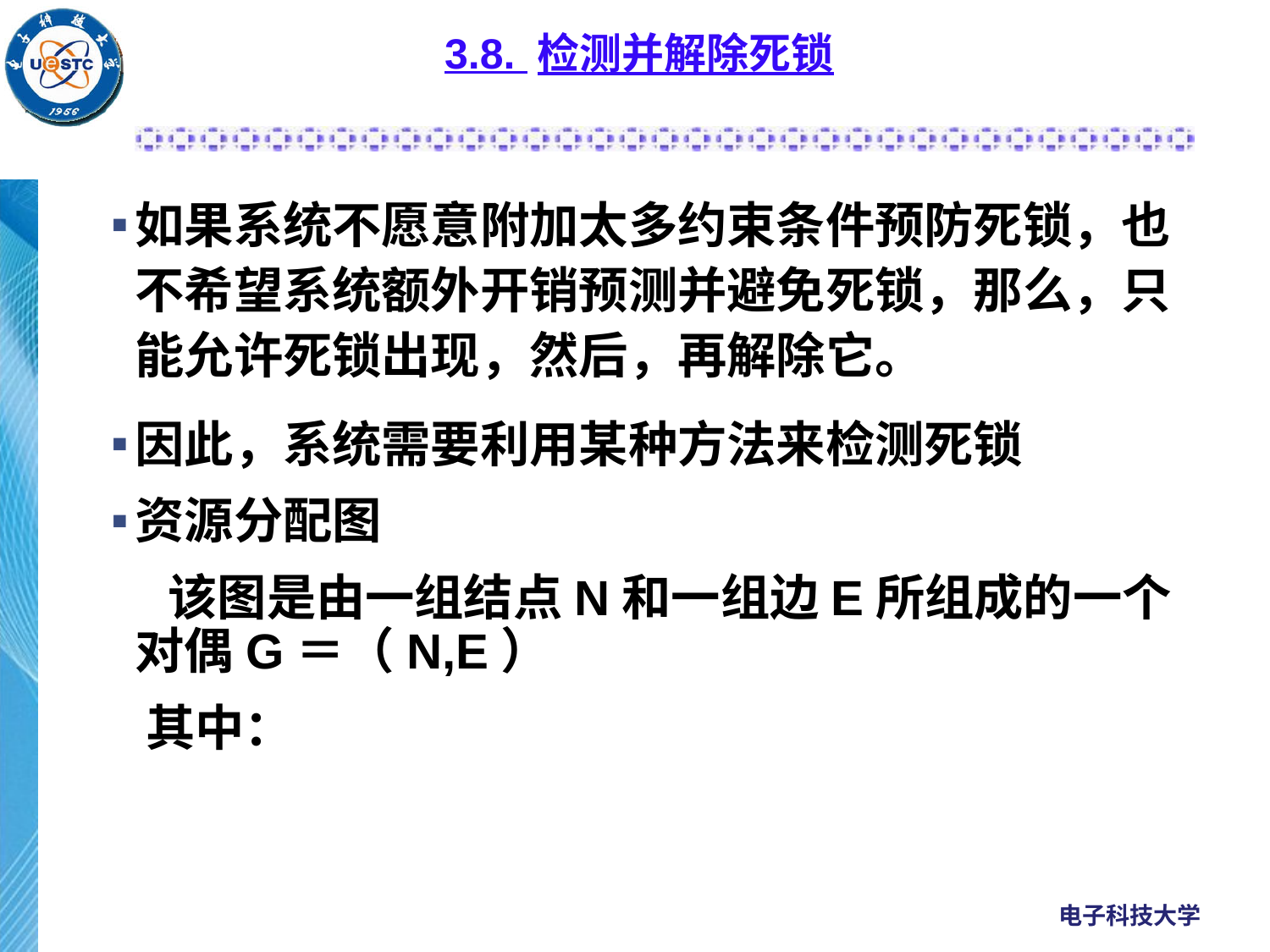

# 3.8. 检测并解除死锁
如果系统不愿意附加太多约束条件预防死锁，也不希望系统额外开销预测并避免死锁，那么，只能允许死锁出现，然后，再解除它。
因此，系统需要利用某种方法来检测死锁
资源分配图
    该图是由一组结点N和一组边E所组成的一个对偶G＝（N,E）
  其中：